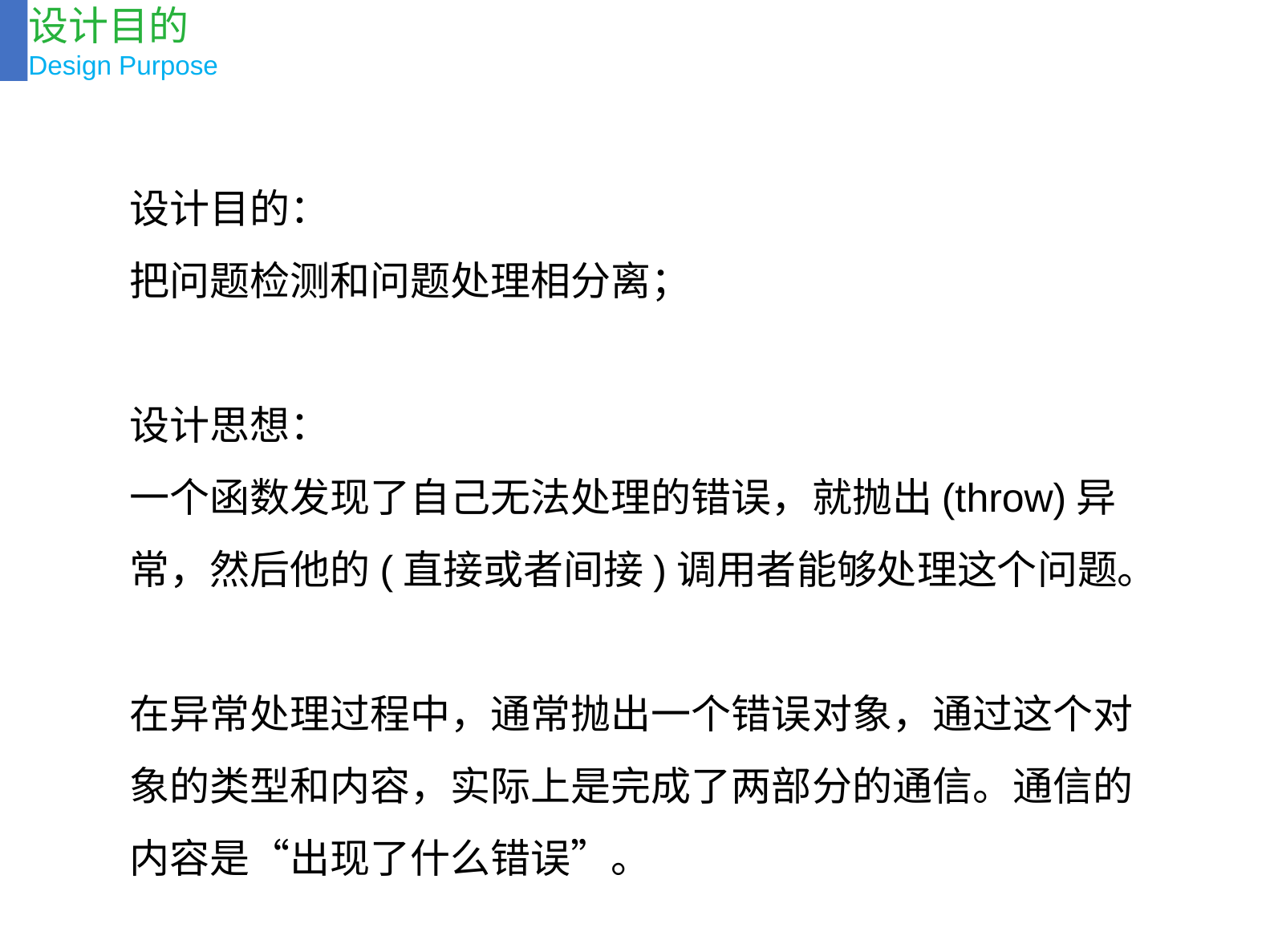

设计目的
Design Purpose

设计目的：
把问题检测和问题处理相分离；

设计思想：
一个函数发现了自己无法处理的错误，就抛出(throw)异常，然后他的(直接或者间接)调用者能够处理这个问题。

在异常处理过程中，通常抛出一个错误对象，通过这个对象的类型和内容，实际上是完成了两部分的通信。通信的内容是“出现了什么错误”。